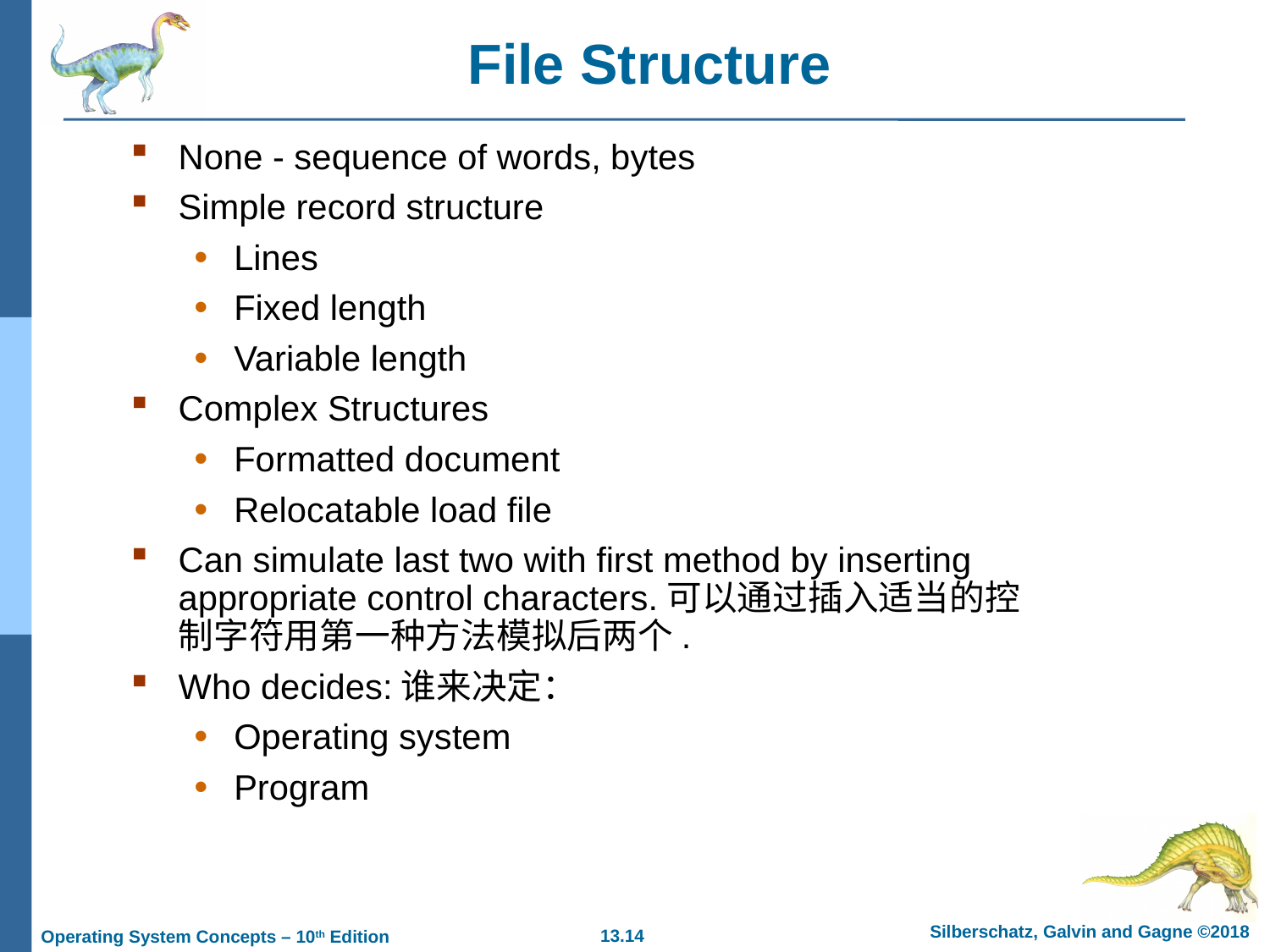

# File Structure
None - sequence of words, bytes
Simple record structure
Lines
Fixed length
Variable length
Complex Structures
Formatted document
Relocatable load file
Can simulate last two with first method by inserting appropriate control characters.可以通过插入适当的控制字符用第一种方法模拟后两个.
Who decides:谁来决定：
Operating system
Program